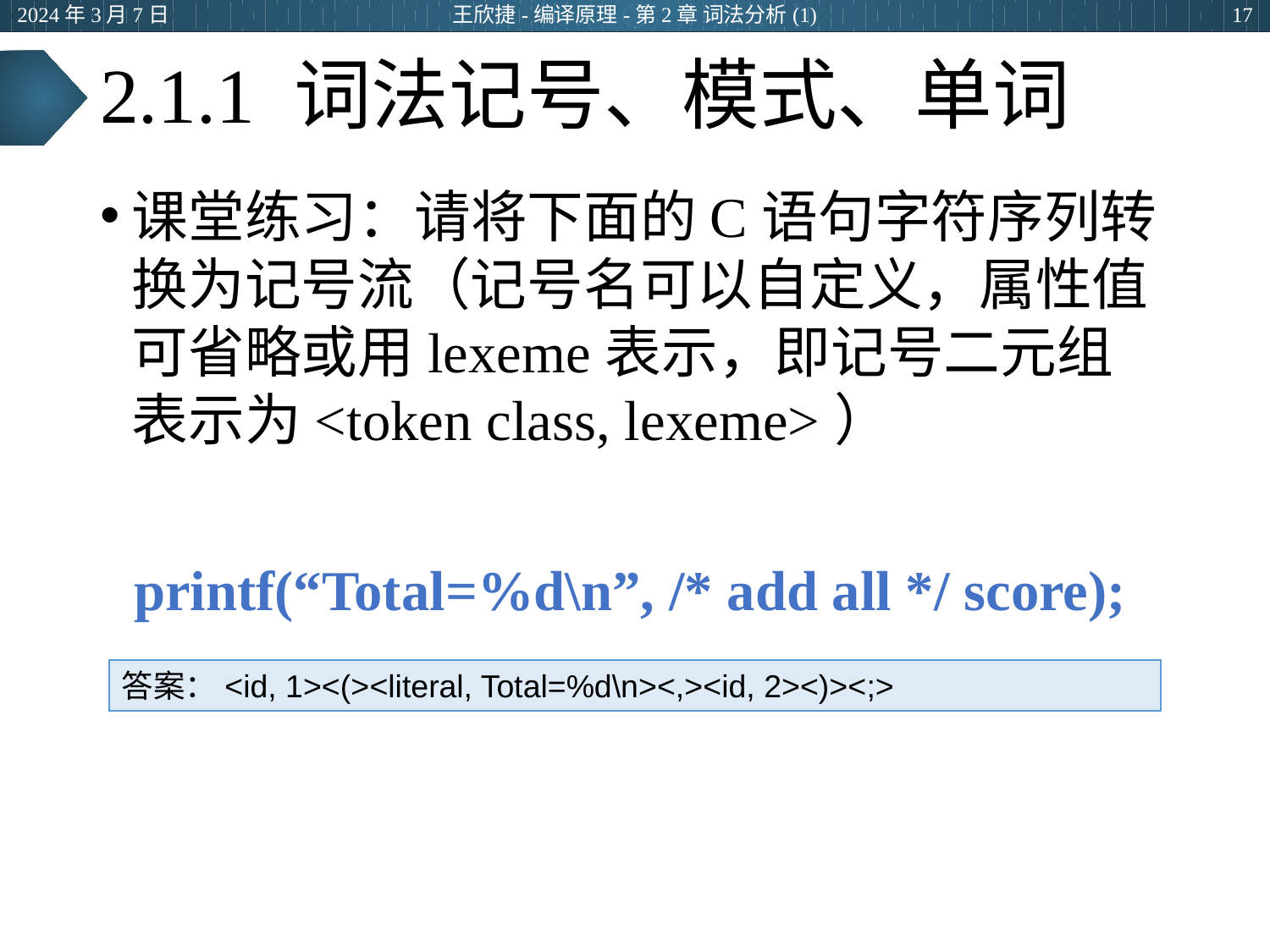

2024年3月7日
王欣捷-编译原理-第2章 词法分析(1)
17
# 2.1.1 词法记号、模式、单词
课堂练习：请将下面的C语句字符序列转换为记号流（记号名可以自定义，属性值可省略或用lexeme表示，即记号二元组表示为<token class, lexeme>）

 printf(“Total=%d\n”, /* add all */ score);
答案：<id, 1><(><literal, Total=%d\n><,><id, 2><)><;>